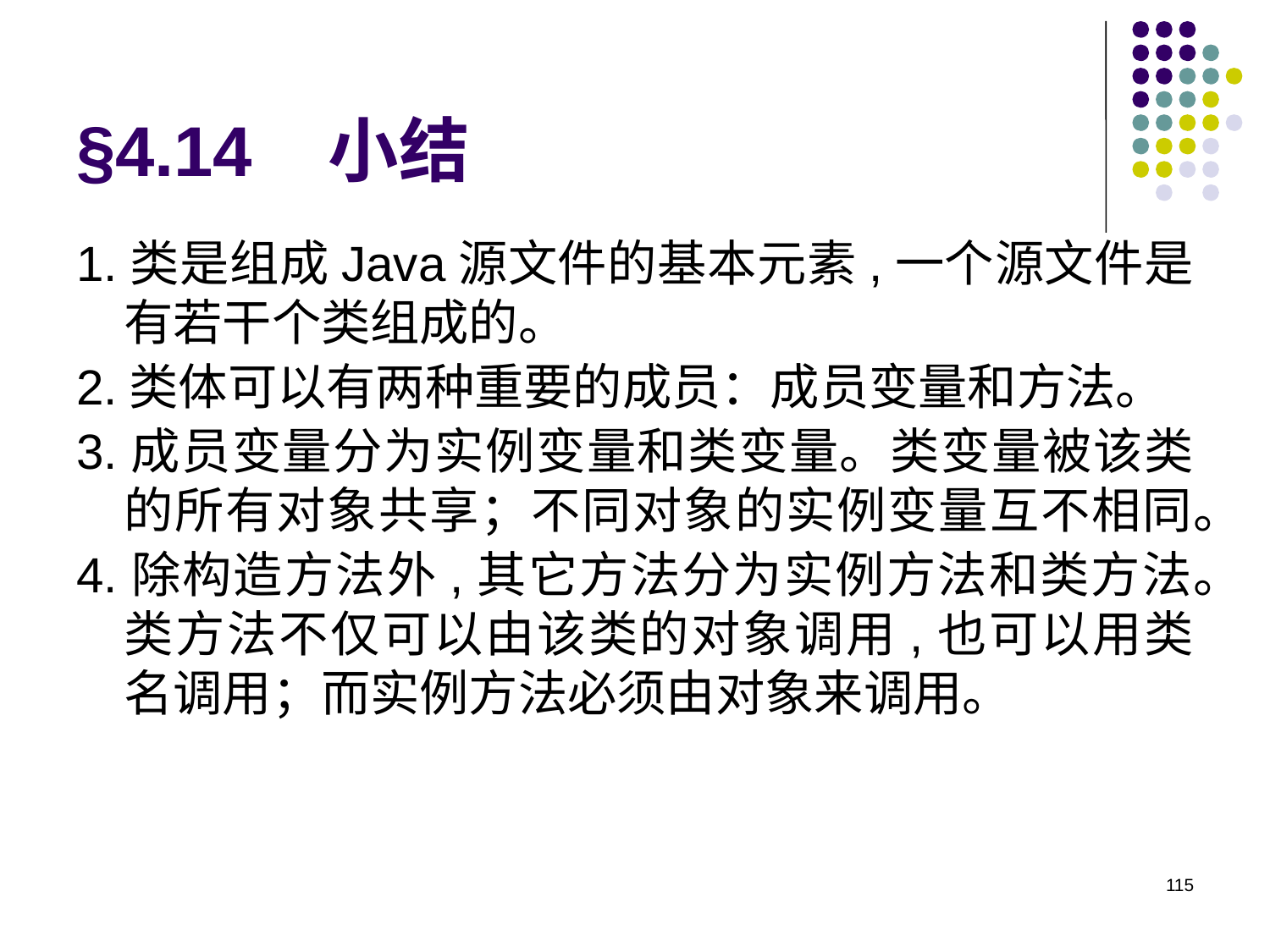

# §4.14   小结
1.类是组成Java源文件的基本元素,一个源文件是有若干个类组成的。
2.类体可以有两种重要的成员：成员变量和方法。
3.成员变量分为实例变量和类变量。类变量被该类的所有对象共享；不同对象的实例变量互不相同。
4.除构造方法外,其它方法分为实例方法和类方法。类方法不仅可以由该类的对象调用,也可以用类名调用；而实例方法必须由对象来调用。

115